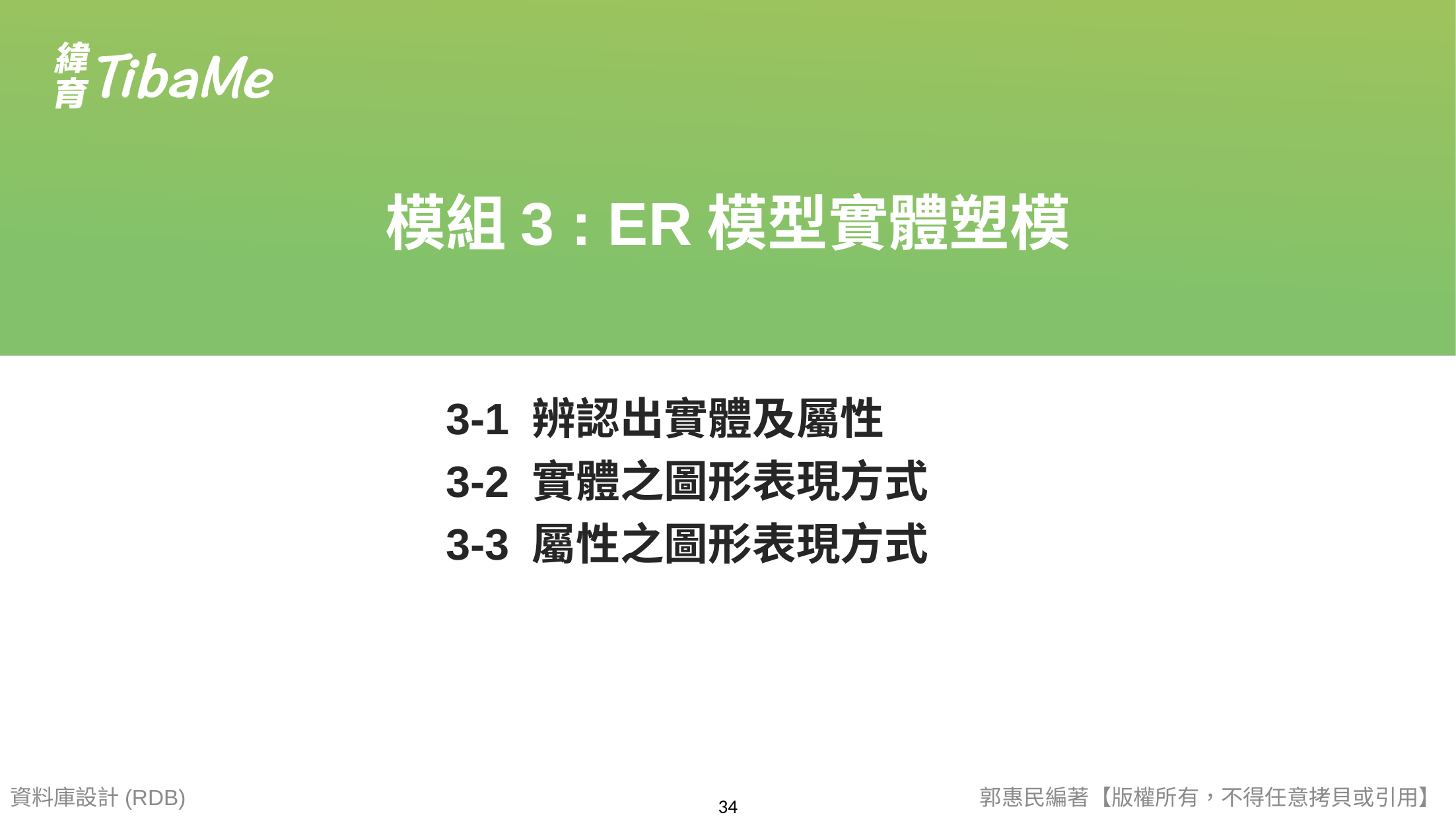

模組3 : ER模型實體塑模
3-1 辨認出實體及屬性
3-2 實體之圖形表現方式
3-3 屬性之圖形表現方式
資料庫設計(RDB)
郭惠民編著【版權所有，不得任意拷貝或引用】